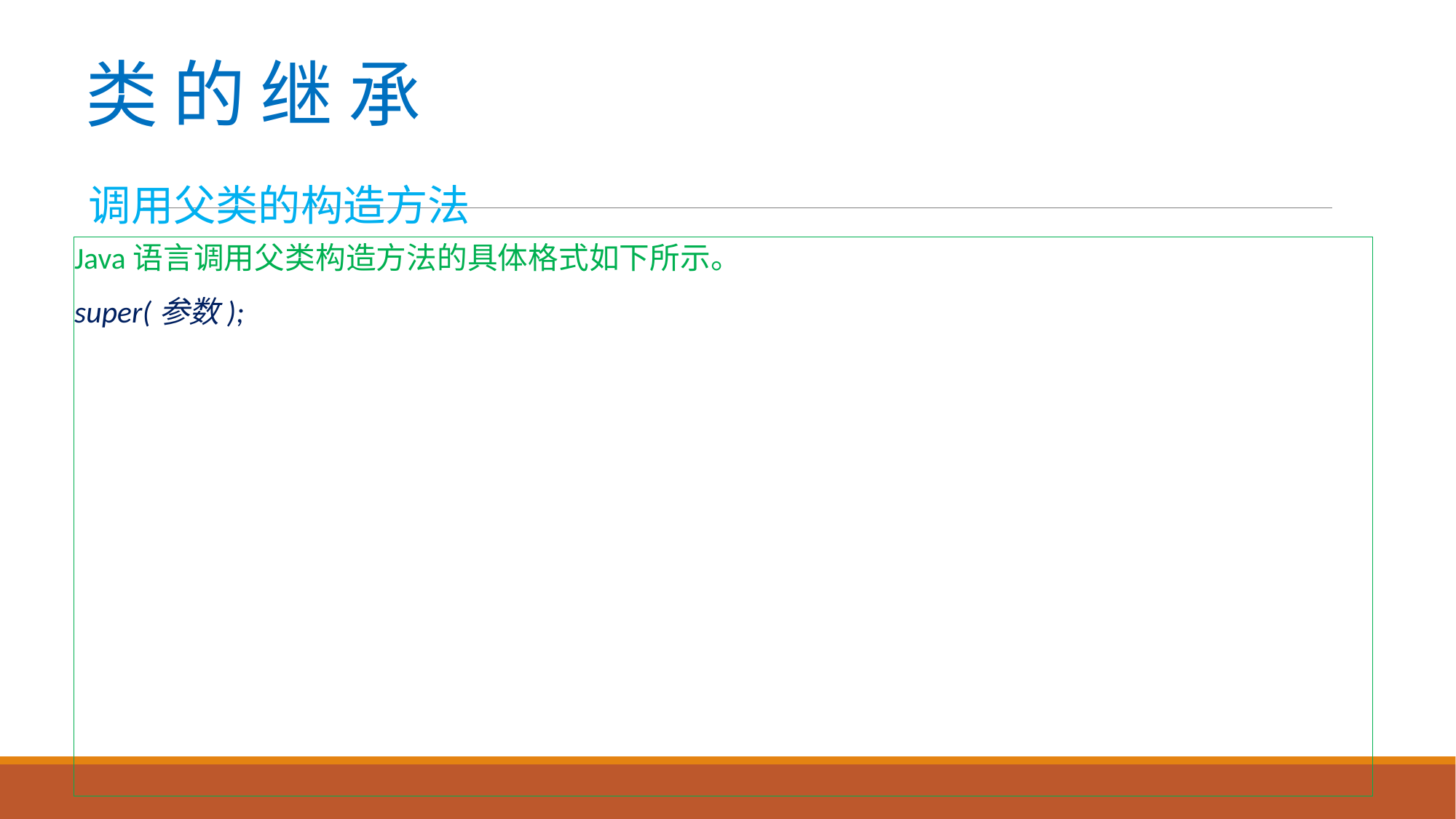

# 类 的 继 承
调用父类的构造方法
Java语言调用父类构造方法的具体格式如下所示。
super(参数);